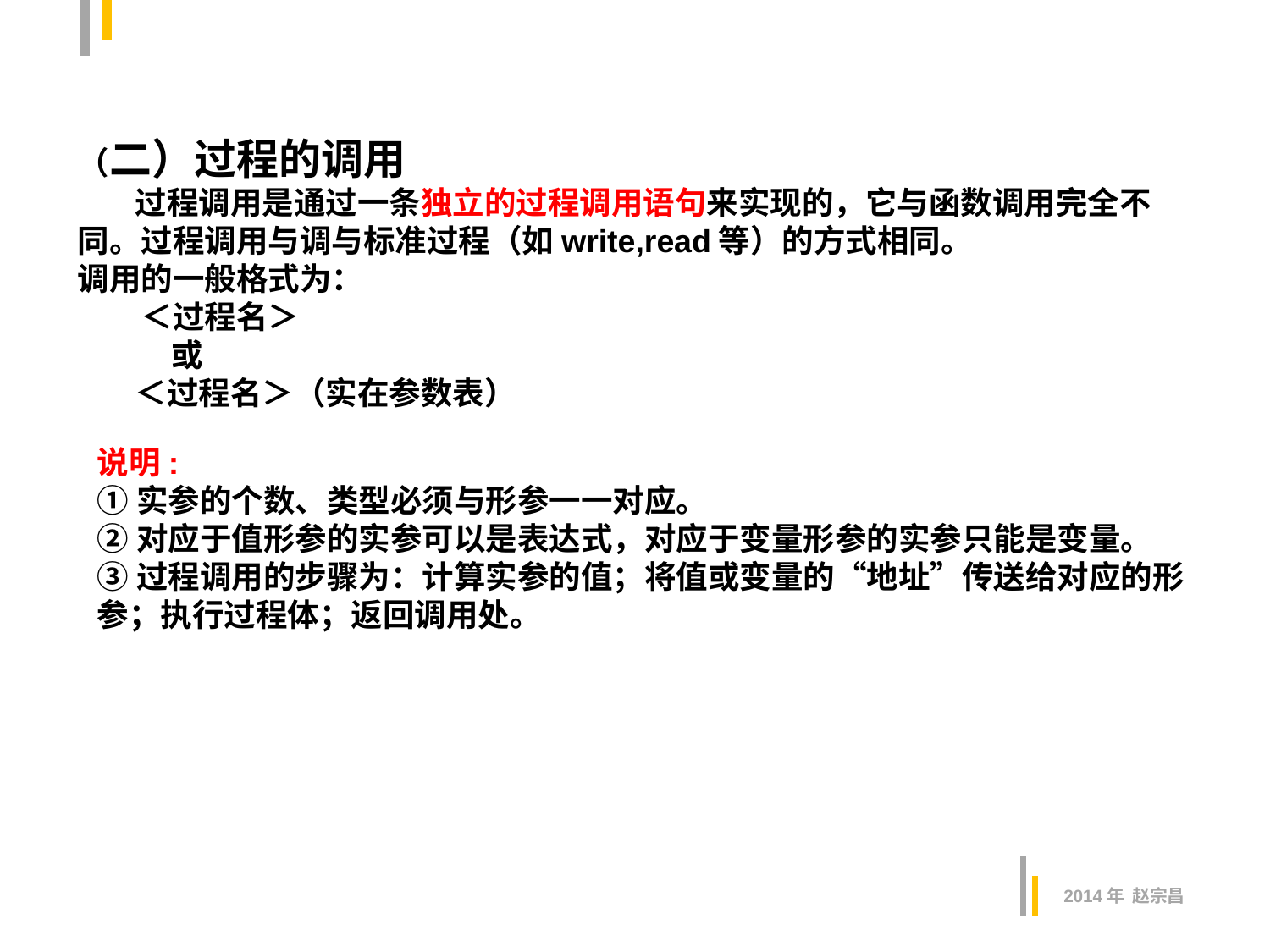

（二）过程的调用
       过程调用是通过一条独立的过程调用语句来实现的，它与函数调用完全不同。过程调用与调与标准过程（如write,read等）的方式相同。
调用的一般格式为：
　　＜过程名＞
            或
       ＜过程名＞（实在参数表）
说明:
①实参的个数、类型必须与形参一一对应。
②对应于值形参的实参可以是表达式，对应于变量形参的实参只能是变量。
③过程调用的步骤为：计算实参的值；将值或变量的“地址”传送给对应的形参；执行过程体；返回调用处。